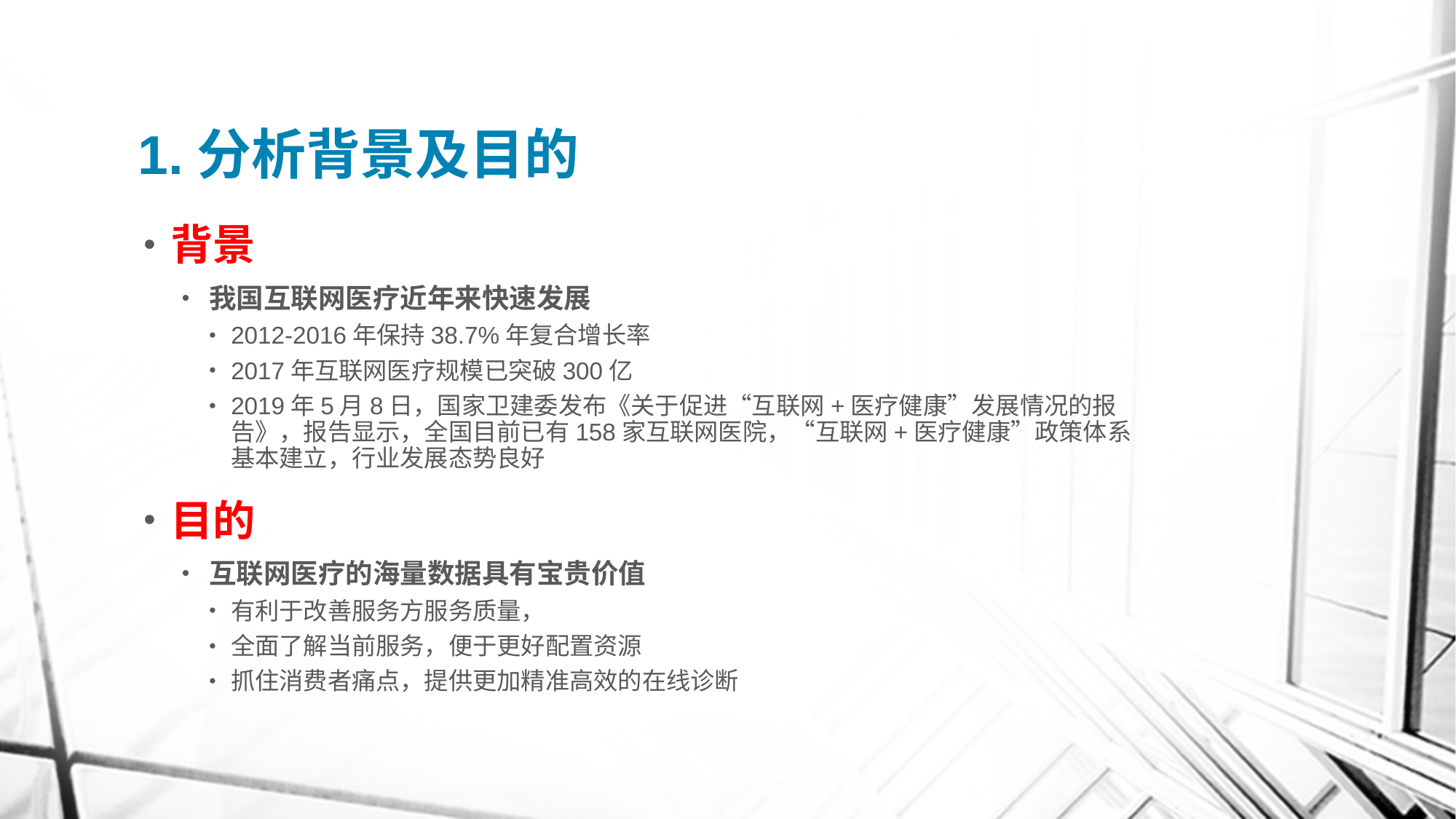

# 1.分析背景及目的
背景
我国互联网医疗近年来快速发展
2012-2016年保持38.7%年复合增长率
2017年互联网医疗规模已突破300亿
2019年5月8日，国家卫建委发布《关于促进“互联网+医疗健康”发展情况的报告》，报告显示，全国目前已有158家互联网医院，“互联网+医疗健康”政策体系基本建立，行业发展态势良好
目的
互联网医疗的海量数据具有宝贵价值
有利于改善服务方服务质量，
全面了解当前服务，便于更好配置资源
抓住消费者痛点，提供更加精准高效的在线诊断